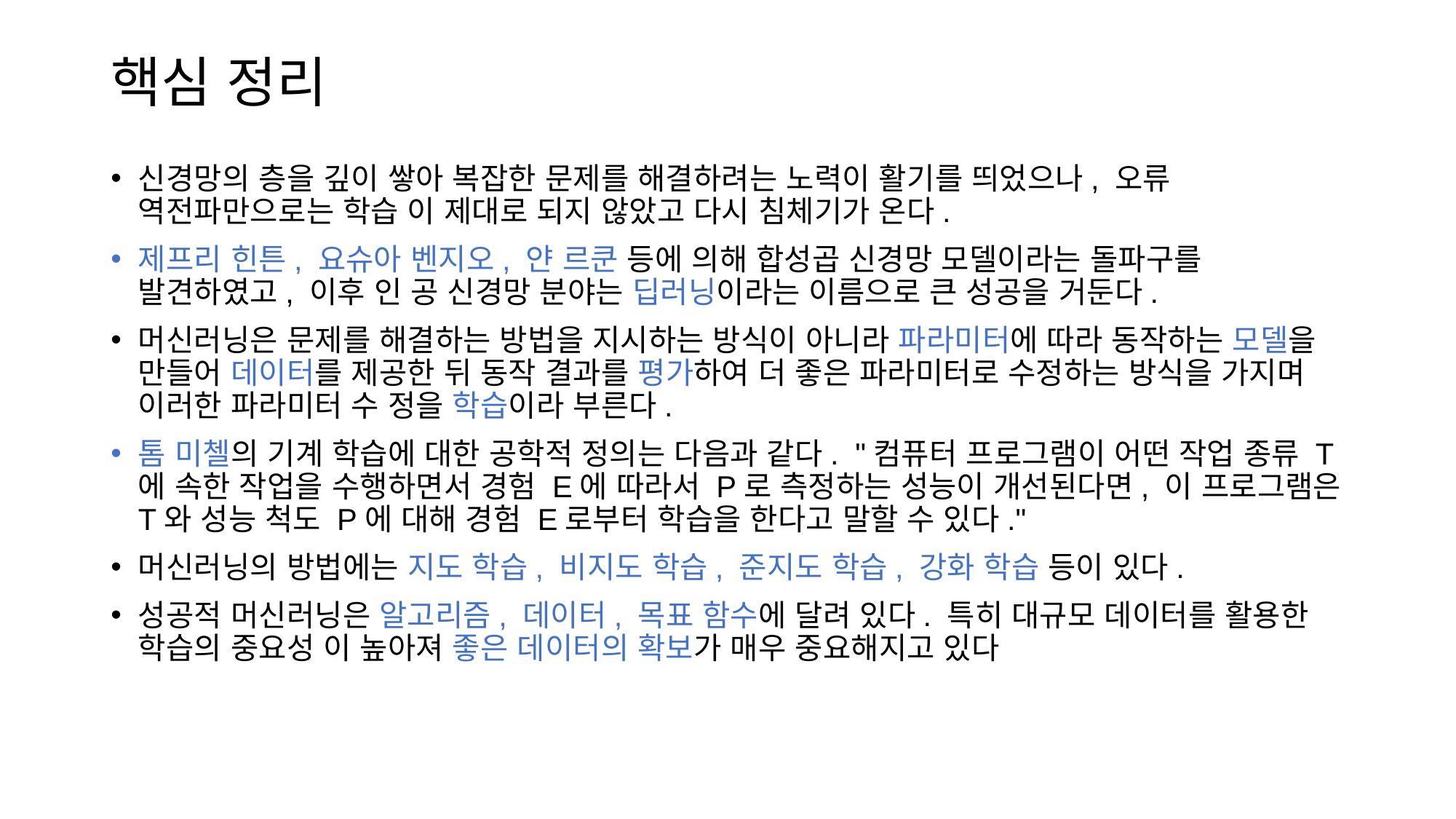

# 핵심 정리
신경망의 층을 깊이 쌓아 복잡한 문제를 해결하려는 노력이 활기를 띄었으나, 오류 역전파만으로는 학습 이 제대로 되지 않았고 다시 침체기가 온다.
제프리 힌튼, 요슈아 벤지오, 얀 르쿤 등에 의해 합성곱 신경망 모델이라는 돌파구를 발견하였고, 이후 인 공 신경망 분야는 딥러닝이라는 이름으로 큰 성공을 거둔다.
머신러닝은 문제를 해결하는 방법을 지시하는 방식이 아니라 파라미터에 따라 동작하는 모델을 만들어 데이터를 제공한 뒤 동작 결과를 평가하여 더 좋은 파라미터로 수정하는 방식을 가지며 이러한 파라미터 수 정을 학습이라 부른다.
톰 미첼의 기계 학습에 대한 공학적 정의는 다음과 같다. ‌ "컴퓨터 프로그램이 어떤 작업 종류 T에 속한 작업을 수행하면서 경험 E에 따라서 P로 측정하는 성능이 개선된다면, 이 프로그램은 T와 성능 척도 P에 대해 경험 E로부터 학습을 한다고 말할 수 있다."
머신러닝의 방법에는 지도 학습, 비지도 학습, 준지도 학습, 강화 학습 등이 있다.
성공적 머신러닝은 알고리즘, 데이터, 목표 함수에 달려 있다. 특히 대규모 데이터를 활용한 학습의 중요성 이 높아져 좋은 데이터의 확보가 매우 중요해지고 있다